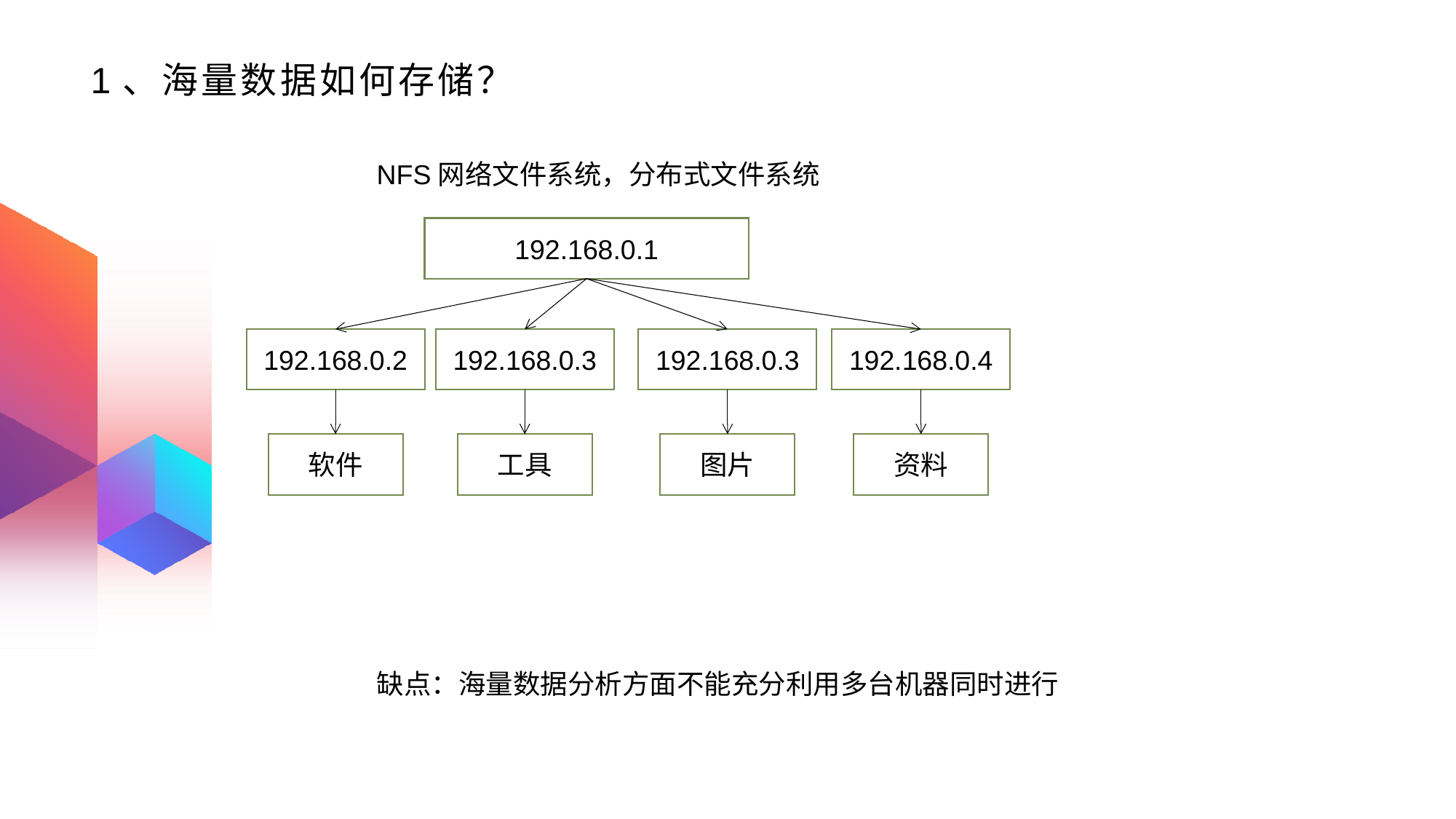

# 1、海量数据如何存储？
NFS网络文件系统，分布式文件系统
192.168.0.1
192.168.0.2
192.168.0.3
192.168.0.3
192.168.0.4
软件
工具
图片
资料
缺点：海量数据分析方面不能充分利用多台机器同时进行